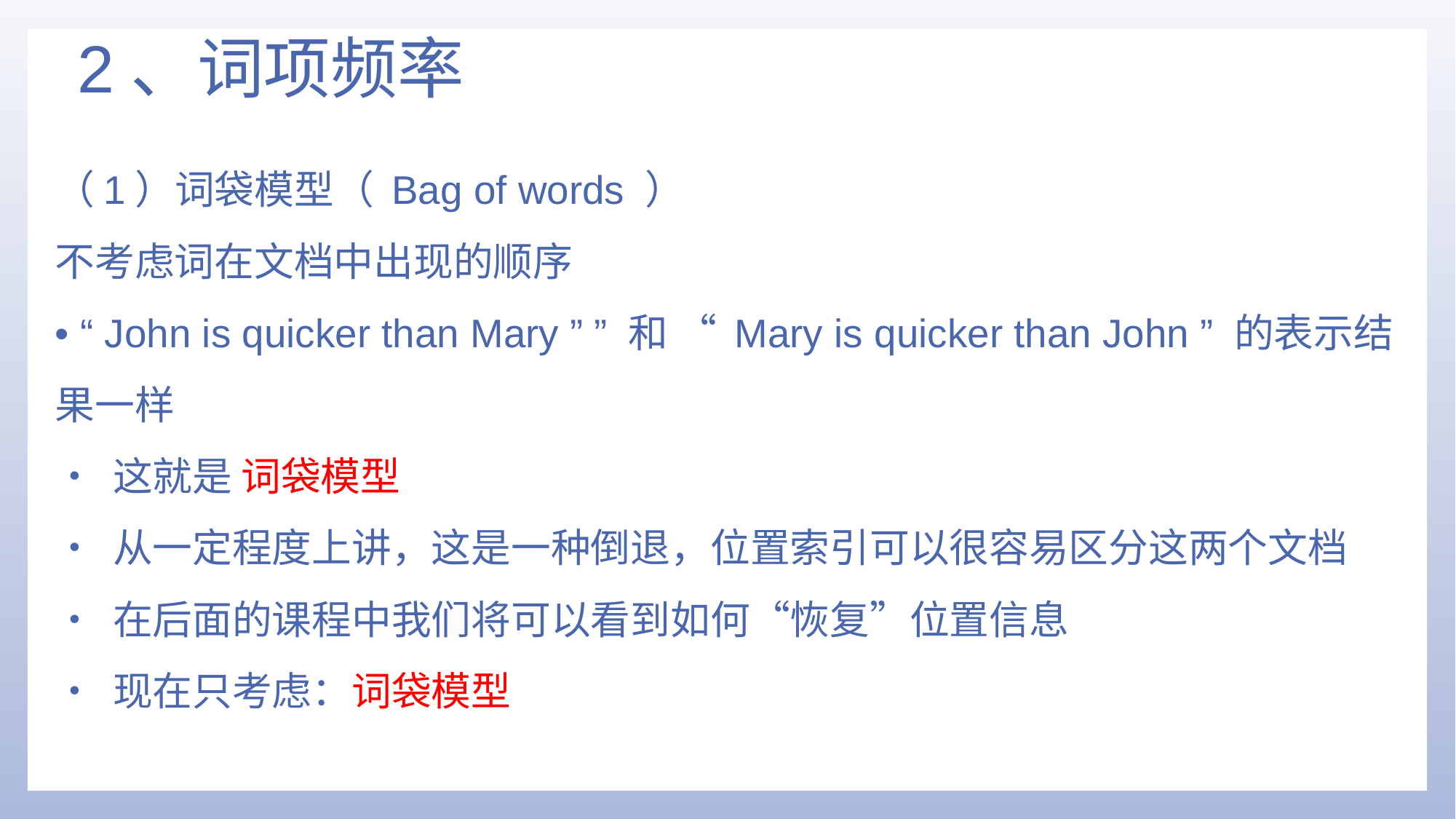

# 2、词项频率
（1）词袋模型（ Bag of words ）
不考虑词在文档中出现的顺序
• “ John is quicker than Mary ” ” 和 “ Mary is quicker than John ” 的表示结果一样
• 这就是 词袋模型
• 从一定程度上讲，这是一种倒退，位置索引可以很容易区分这两个文档
• 在后面的课程中我们将可以看到如何“恢复”位置信息
• 现在只考虑：词袋模型